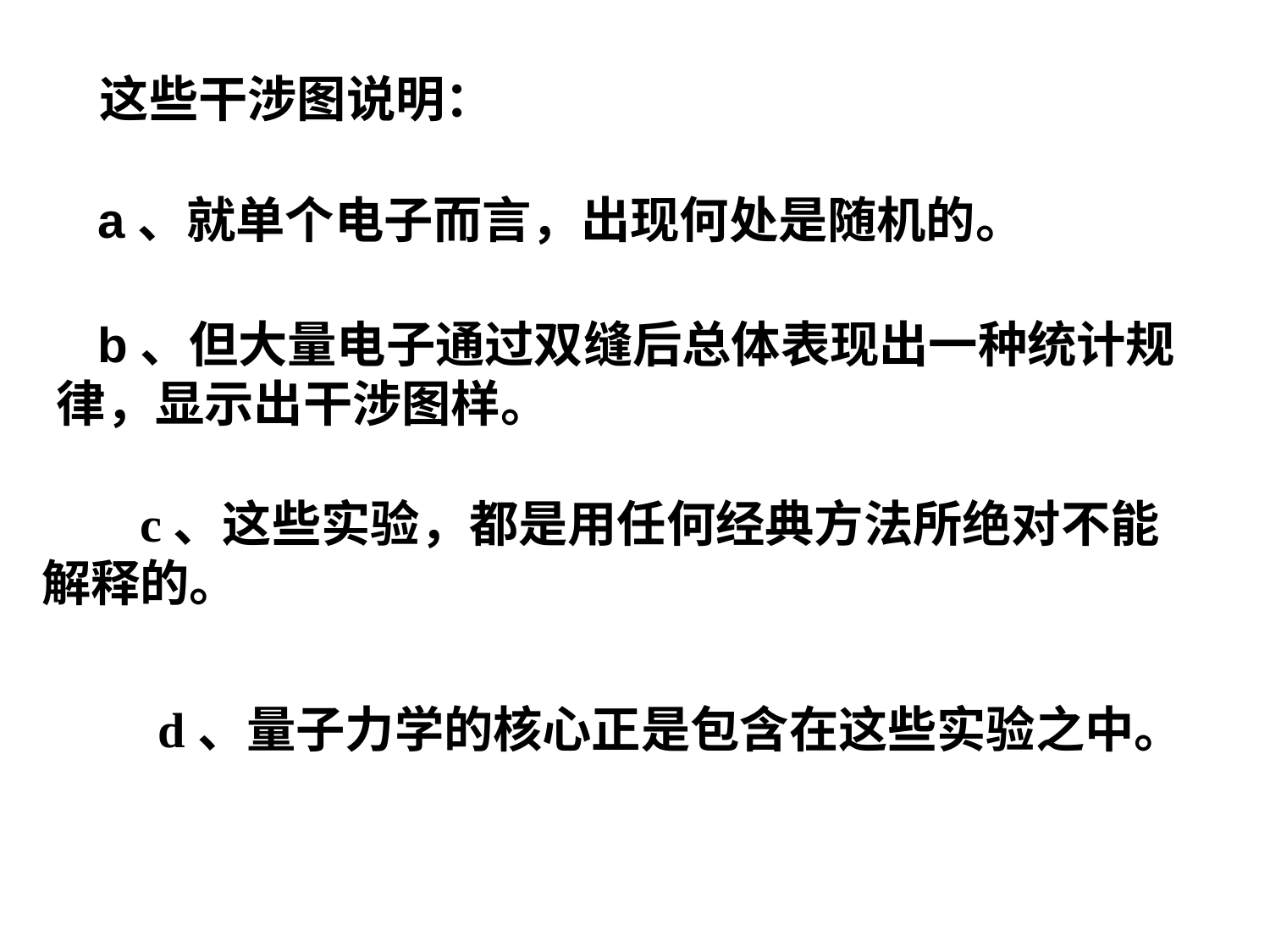

这些干涉图说明：
   a、就单个电子而言，出现何处是随机的。
   b、但大量电子通过双缝后总体表现出一种统计规律，显示出干涉图样。
        c、这些实验，都是用任何经典方法所绝对不能解释的。
        d、量子力学的核心正是包含在这些实验之中。